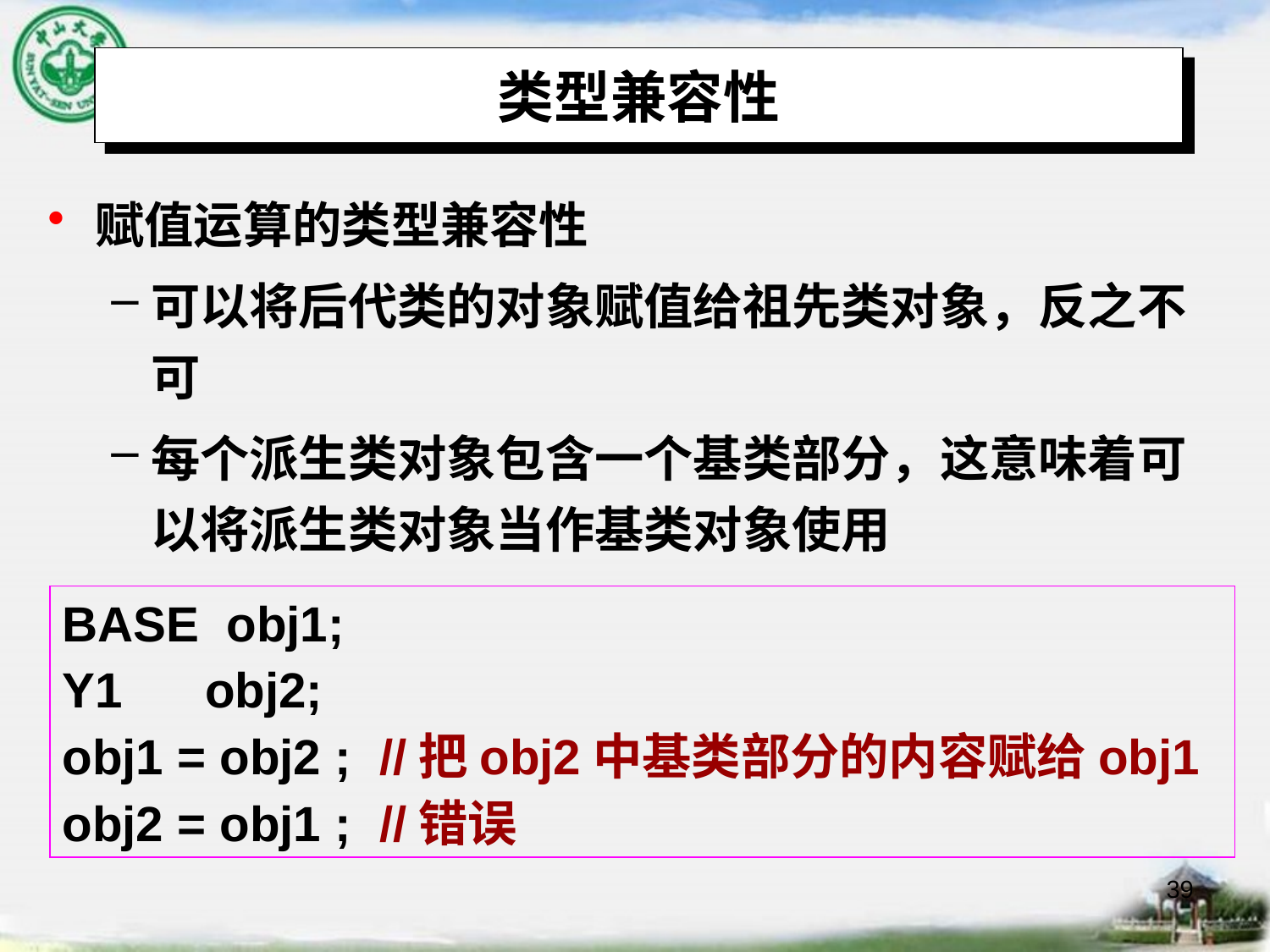

# 类型兼容性
赋值运算的类型兼容性
可以将后代类的对象赋值给祖先类对象，反之不可
每个派生类对象包含一个基类部分，这意味着可以将派生类对象当作基类对象使用
BASE  obj1;
Y1      obj2;
obj1 = obj2 ;  //把obj2中基类部分的内容赋给obj1
obj2 = obj1 ;  //错误
39